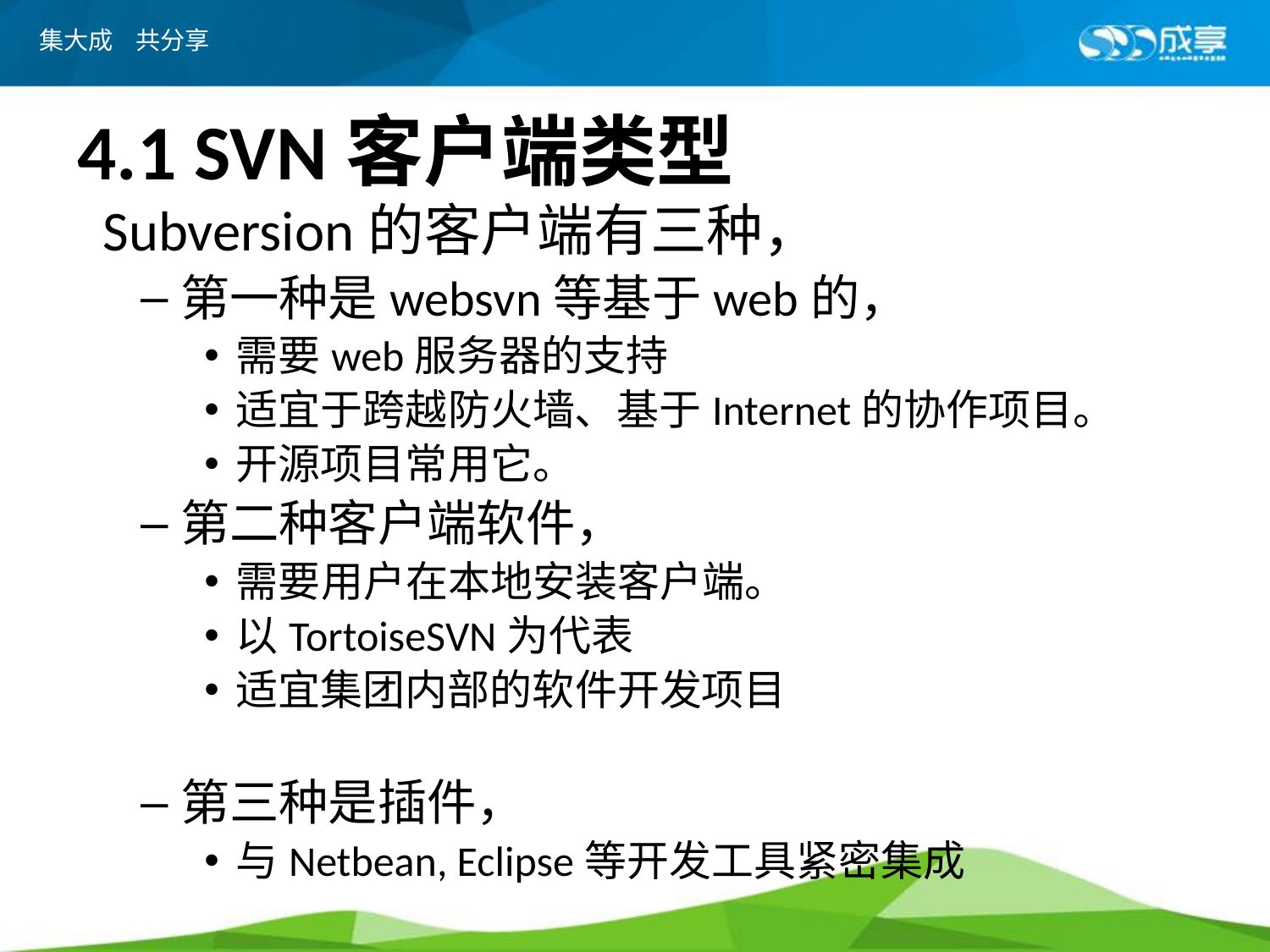

4.1 SVN客户端类型
  Subversion的客户端有三种，
第一种是websvn等基于web的，
需要web服务器的支持
适宜于跨越防火墙、基于Internet的协作项目。
开源项目常用它。
第二种客户端软件，
需要用户在本地安装客户端。
以TortoiseSVN为代表
适宜集团内部的软件开发项目

第三种是插件，
与Netbean, Eclipse等开发工具紧密集成